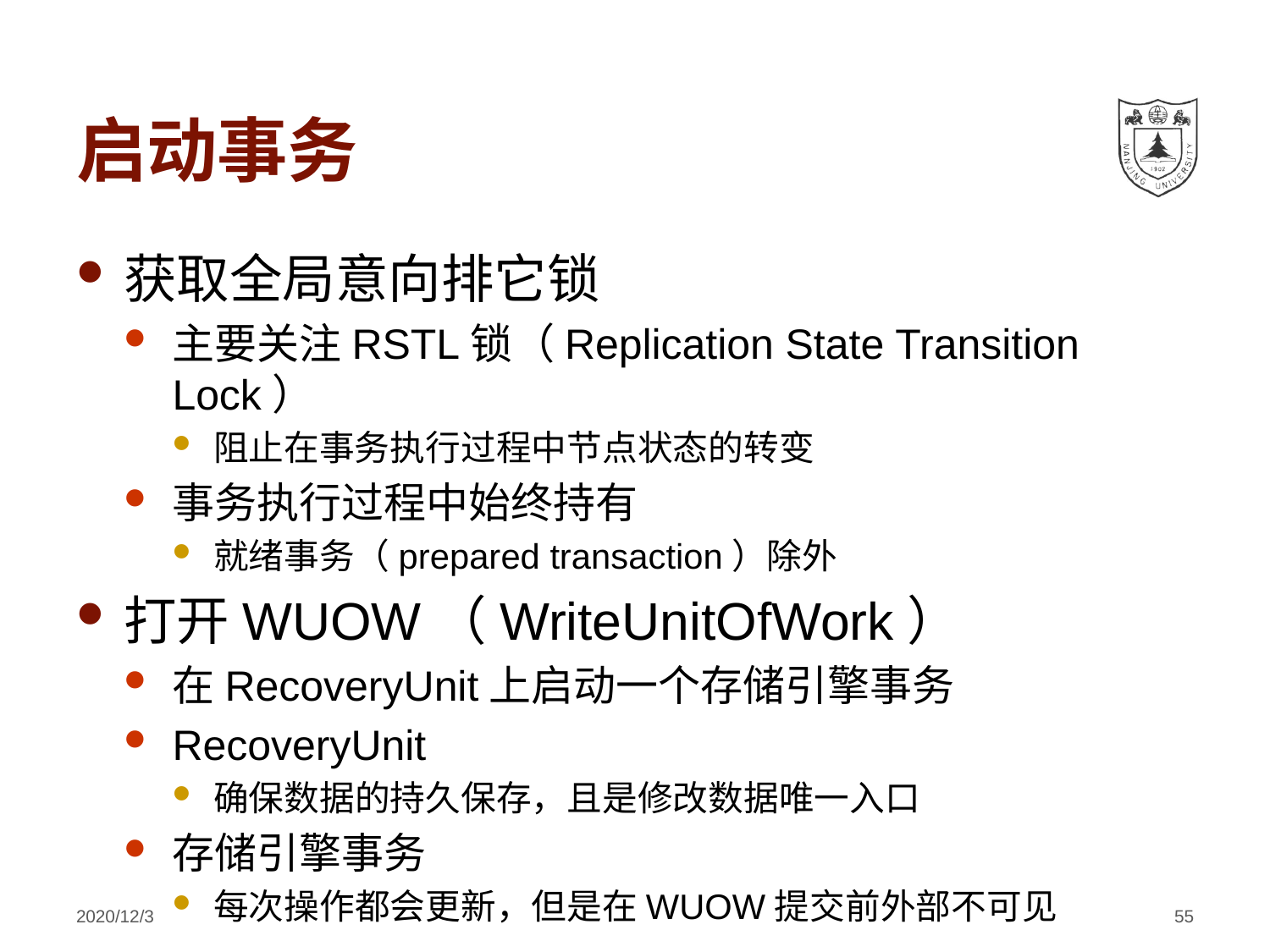

# 启动事务
获取全局意向排它锁
主要关注RSTL锁（Replication State Transition Lock）
阻止在事务执行过程中节点状态的转变
事务执行过程中始终持有
就绪事务（prepared transaction）除外
打开WUOW（WriteUnitOfWork）
在RecoveryUnit上启动一个存储引擎事务
RecoveryUnit
确保数据的持久保存，且是修改数据唯一入口
存储引擎事务
每次操作都会更新，但是在WUOW提交前外部不可见
2020/12/3

55